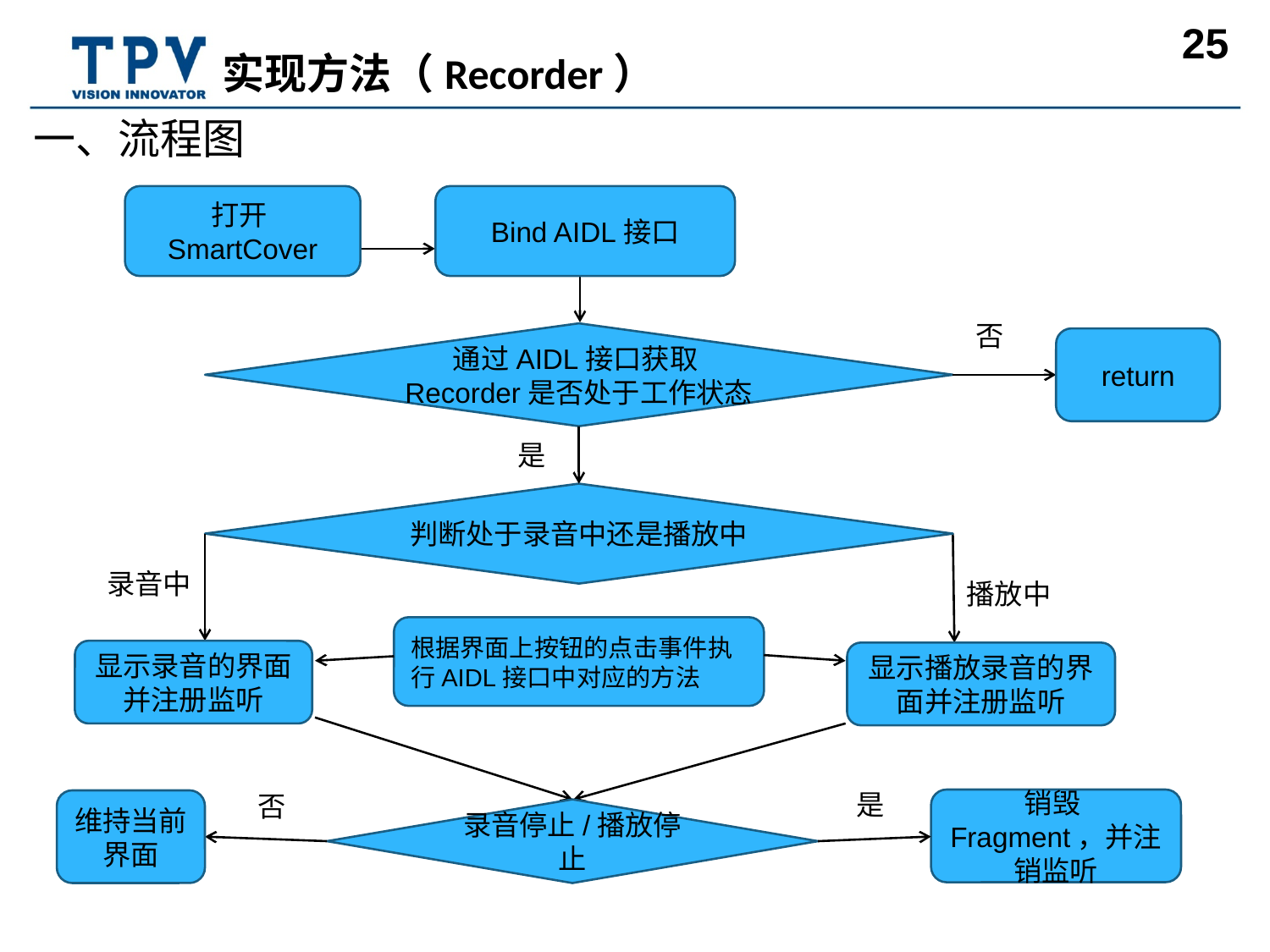

# 实现方法（Recorder）
一、流程图
打开SmartCover
Bind AIDL接口
否
通过AIDL接口获取Recorder是否处于工作状态
return
是
判断处于录音中还是播放中
录音中
播放中
根据界面上按钮的点击事件执行AIDL接口中对应的方法
显示录音的界面并注册监听
显示播放录音的界面并注册监听
是
否
销毁Fragment，并注销监听
维持当前界面
录音停止/播放停止